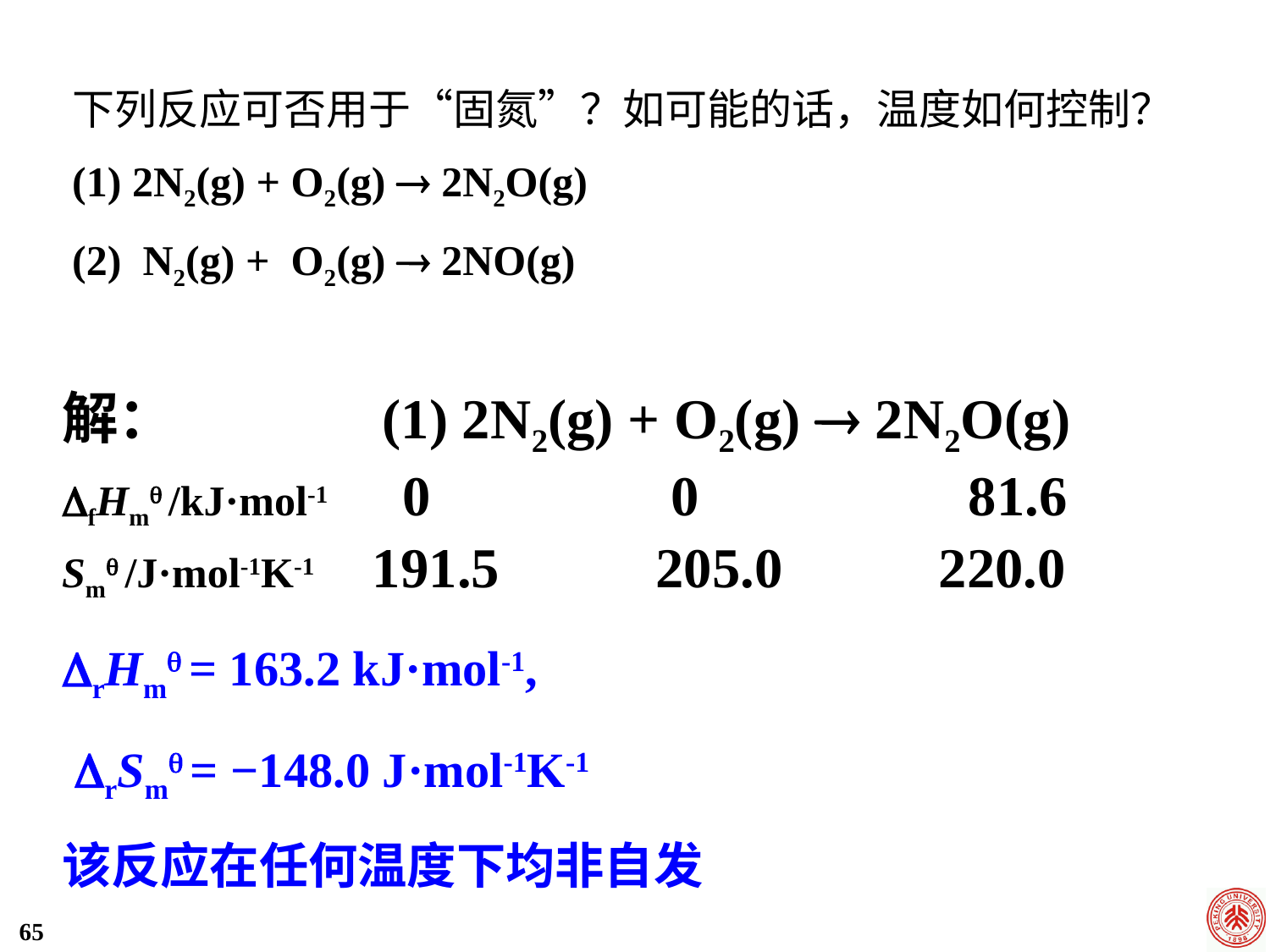

下列反应可否用于“固氮”？如可能的话，温度如何控制？
(1) 2N2(g) + O2(g) → 2N2O(g)
(2)  N2(g) +  O2(g) → 2NO(g)
解：               (1) 2N2(g) + O2(g) → 2N2O(g)
ΔfHmθ /kJ·mol-1         0                 0                   81.6
Smθ /J·mol-1K-1       191.5           205.0           220.0
ΔrHmθ = 163.2 kJ·mol-1,
 ΔrSmθ = −148.0 J·mol-1K-1
该反应在任何温度下均非自发
65